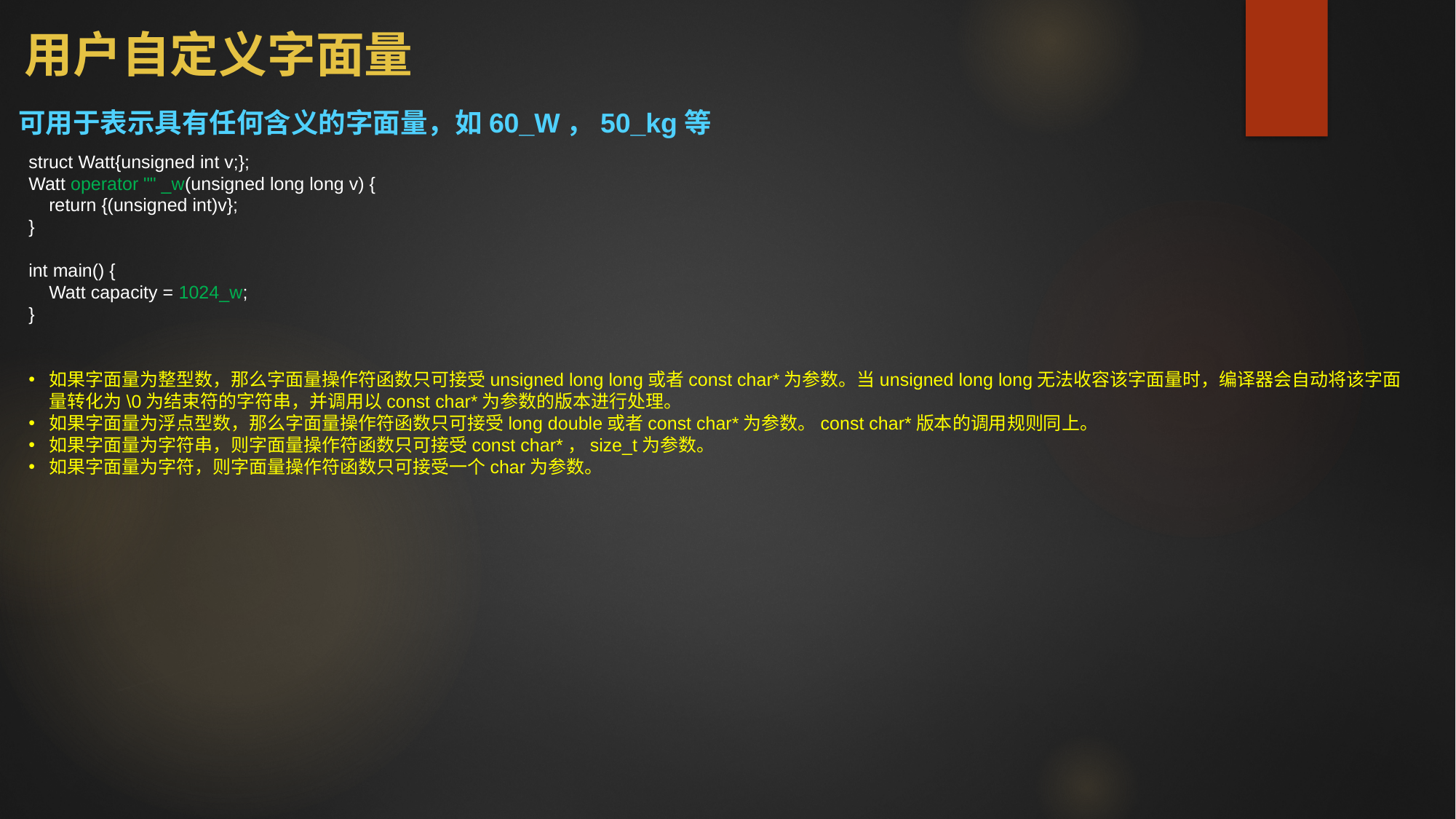

# 用户自定义字面量
可用于表示具有任何含义的字面量，如60_W，50_kg等
struct Watt{unsigned int v;};
Watt operator "" _w(unsigned long long v) {
    return {(unsigned int)v};
}

int main() {
    Watt capacity = 1024_w;
}
如果字面量为整型数，那么字面量操作符函数只可接受unsigned long long或者const char*为参数。当unsigned long long无法收容该字面量时，编译器会自动将该字面量转化为\0为结束符的字符串，并调用以const char*为参数的版本进行处理。
如果字面量为浮点型数，那么字面量操作符函数只可接受long double或者const char*为参数。const char*版本的调用规则同上。
如果字面量为字符串，则字面量操作符函数只可接受const char*，size_t为参数。
如果字面量为字符，则字面量操作符函数只可接受一个char为参数。